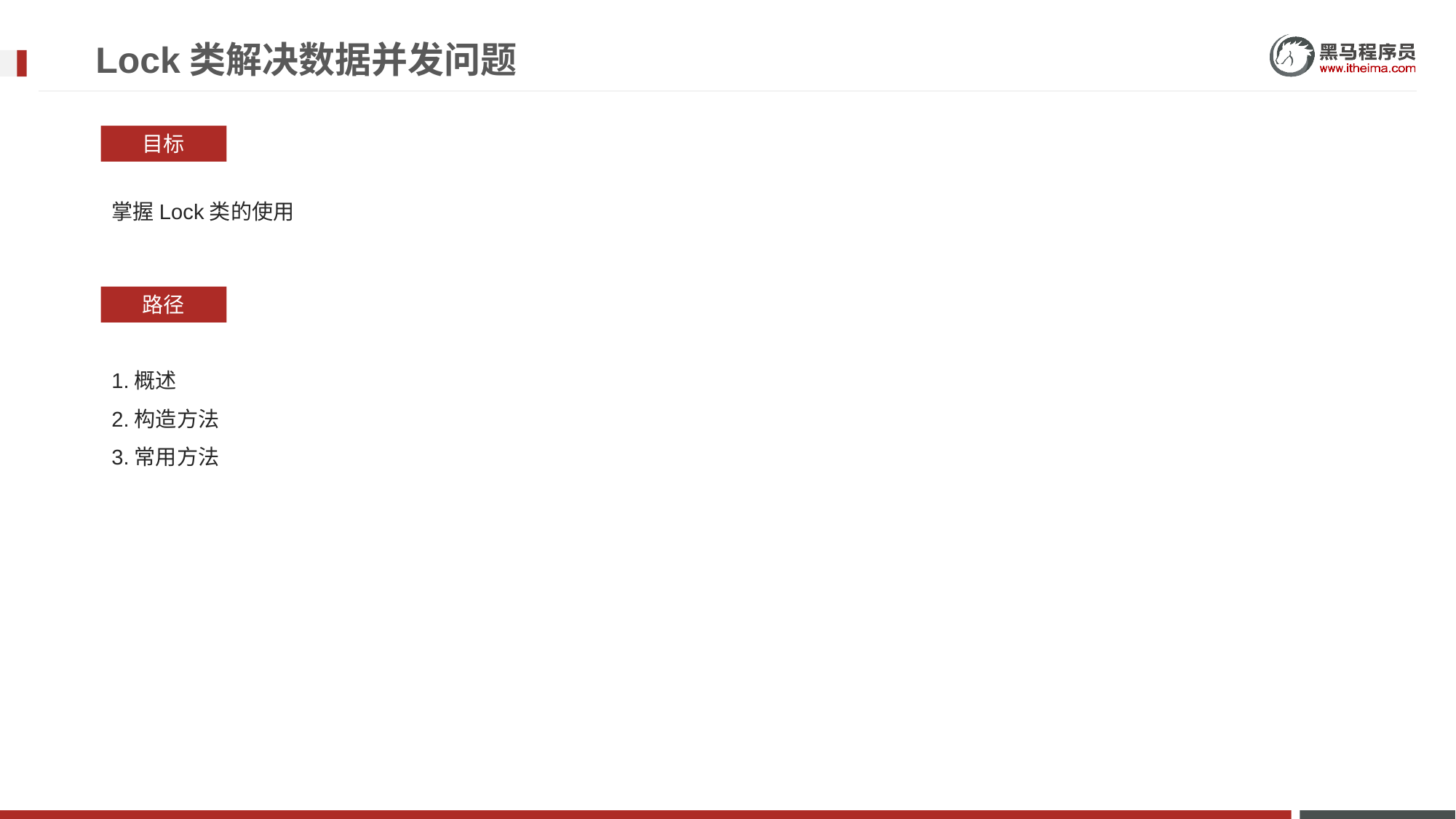

# Lock类解决数据并发问题
目标
掌握Lock类的使用
路径
1.概述
2.构造方法
3.常用方法